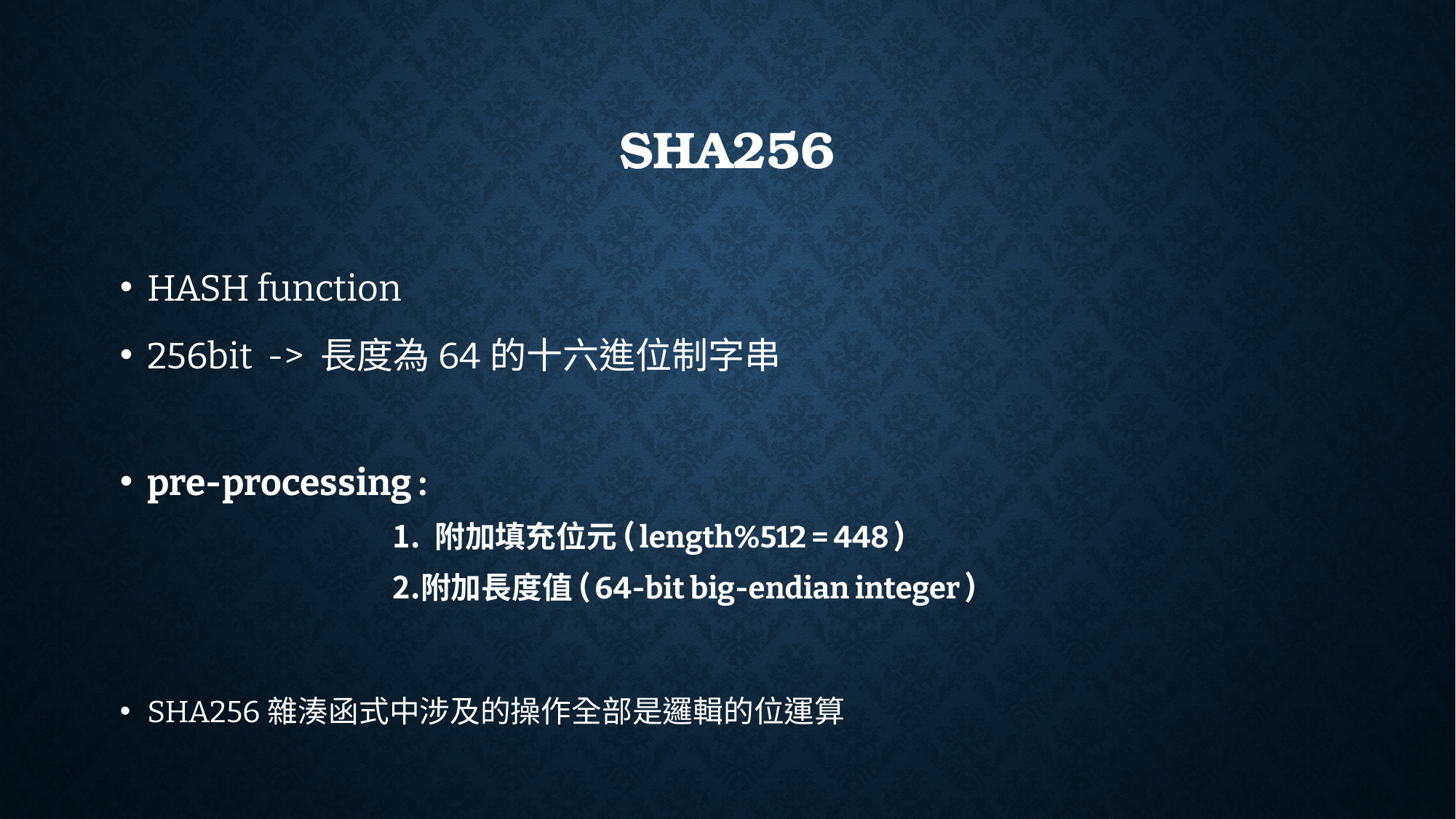

# SHA256
HASH function
256bit  -> 長度為64的十六進位制字串

pre-processing :
 附加填充位元( length%512 = 448 )
附加長度值( 64-bit big-endian integer )

SHA256雜湊函式中涉及的操作全部是邏輯的位運算